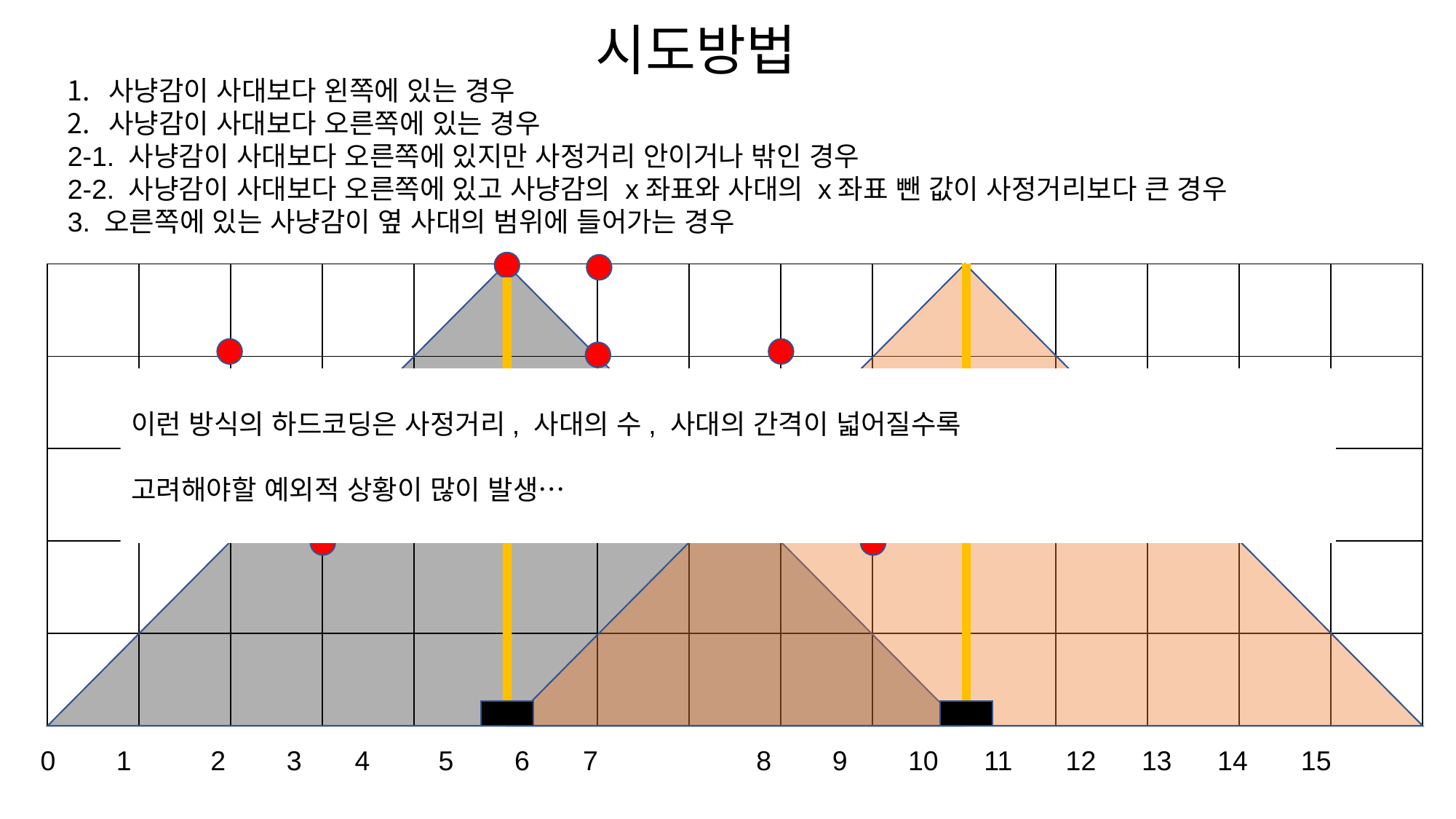

시도방법
사냥감이 사대보다 왼쪽에 있는 경우
사냥감이 사대보다 오른쪽에 있는 경우
2-1. 사냥감이 사대보다 오른쪽에 있지만 사정거리 안이거나 밖인 경우
2-2. 사냥감이 사대보다 오른쪽에 있고 사냥감의 x좌표와 사대의 x좌표 뺀 값이 사정거리보다 큰 경우
3. 오른쪽에 있는 사냥감이 옆 사대의 범위에 들어가는 경우

|  |  |  |  |  |  |  |  |  |  |  |  |  |  |  |
| --- | --- | --- | --- | --- | --- | --- | --- | --- | --- | --- | --- | --- | --- | --- |
|  |  |  |  |  |  |  |  |  |  |  |  |  |  |  |
|  |  |  |  |  |  |  |  |  |  |  |  |  |  |  |
|  |  |  |  |  |  |  |  |  |  |  |  |  |  |  |
|  |  |  |  |  |  |  |  |  |  |  |  |  |  |  |

이런 방식의 하드코딩은 사정거리, 사대의 수, 사대의 간격이 넓어질수록

고려해야할 예외적 상황이 많이 발생…

0        1	        2        3       4         5        6       7	        8        9        10      11       12      13      14       15